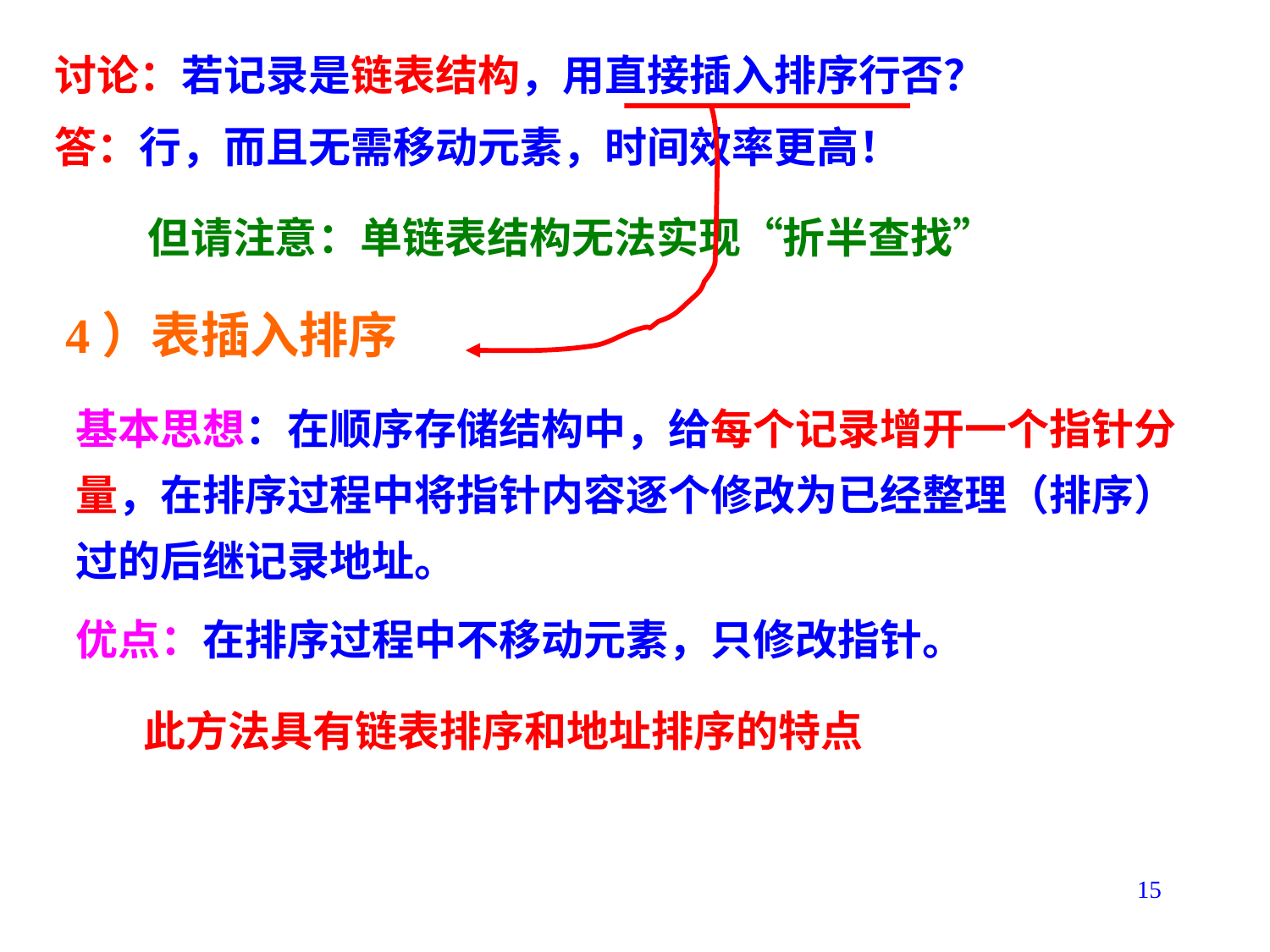

讨论：若记录是链表结构，用直接插入排序行否？
答：行，而且无需移动元素，时间效率更高！

但请注意：单链表结构无法实现“折半查找”
# 4）表插入排序
基本思想：在顺序存储结构中，给每个记录增开一个指针分量，在排序过程中将指针内容逐个修改为已经整理（排序）过的后继记录地址。
优点：在排序过程中不移动元素，只修改指针。
此方法具有链表排序和地址排序的特点
15